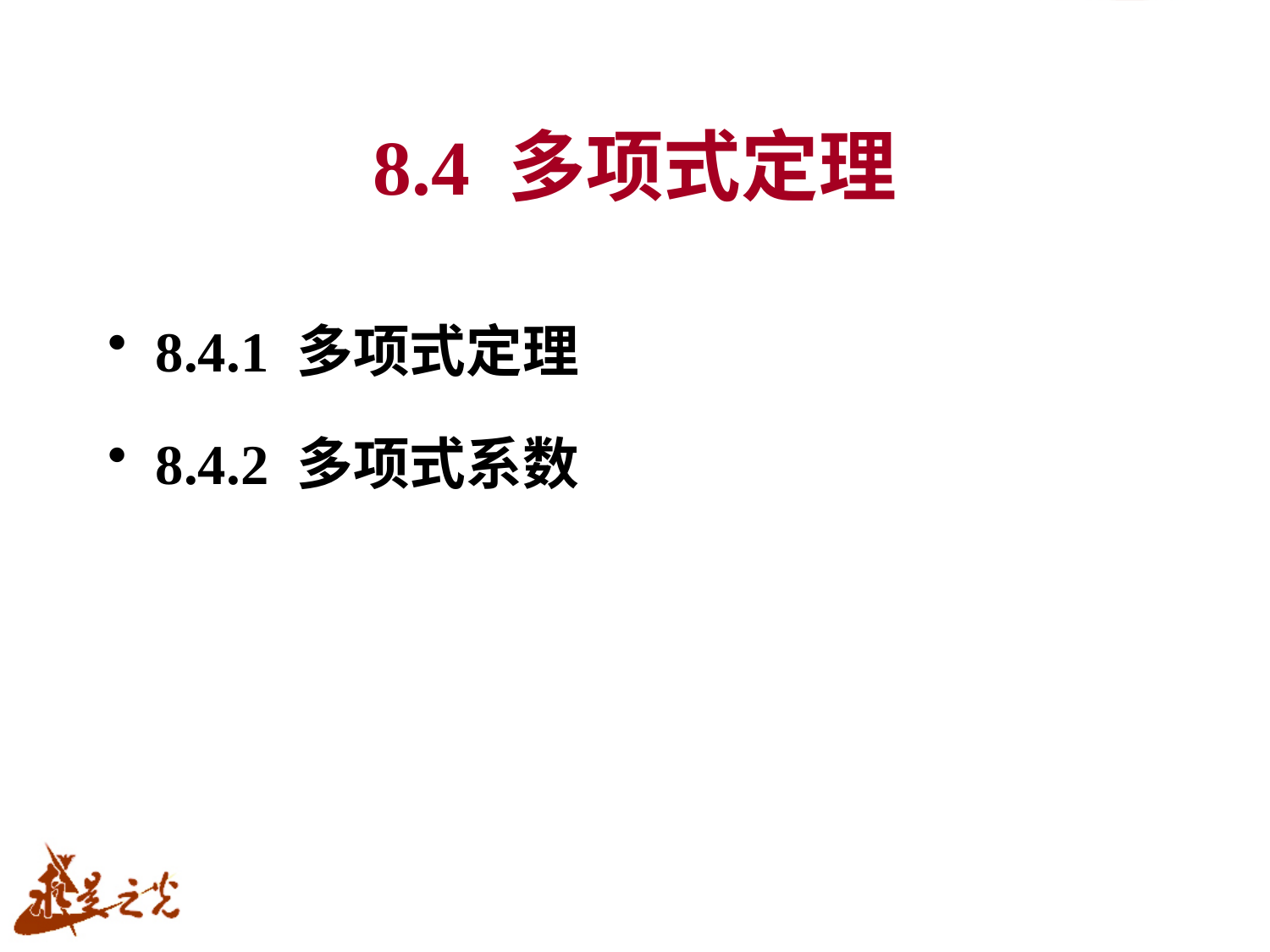

# 8.4 多项式定理
8.4.1 多项式定理
8.4.2 多项式系数
21